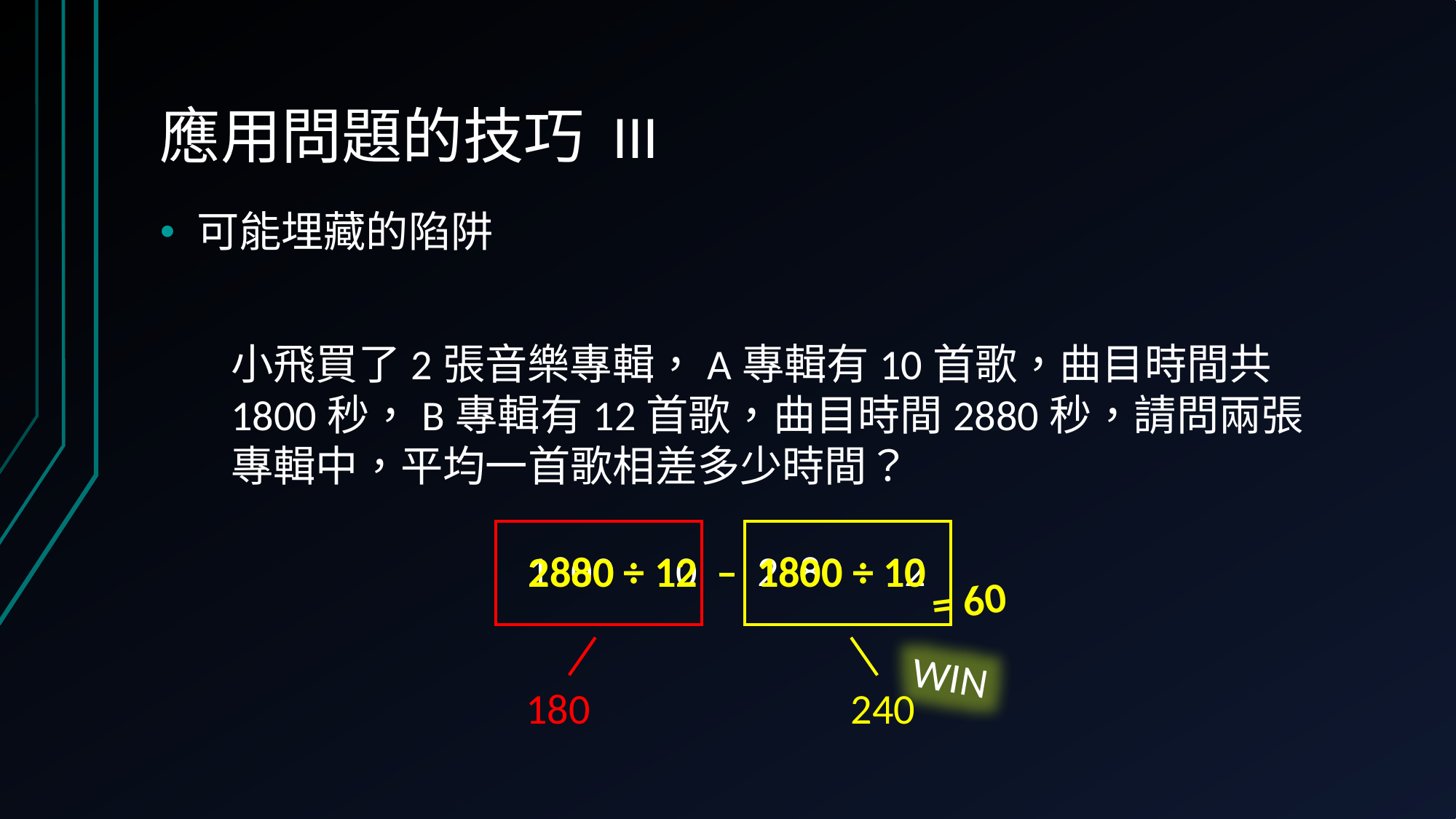

# 應用問題的技巧 III
可能埋藏的陷阱
小飛買了2張音樂專輯，A專輯有10首歌，曲目時間共1800秒，B專輯有12首歌，曲目時間2880秒，請問兩張專輯中，平均一首歌相差多少時間？

1800 ÷ 10  –  2880 ÷ 12
2880 ÷ 12  –  1800 ÷ 10
= 60
WIN
180
240